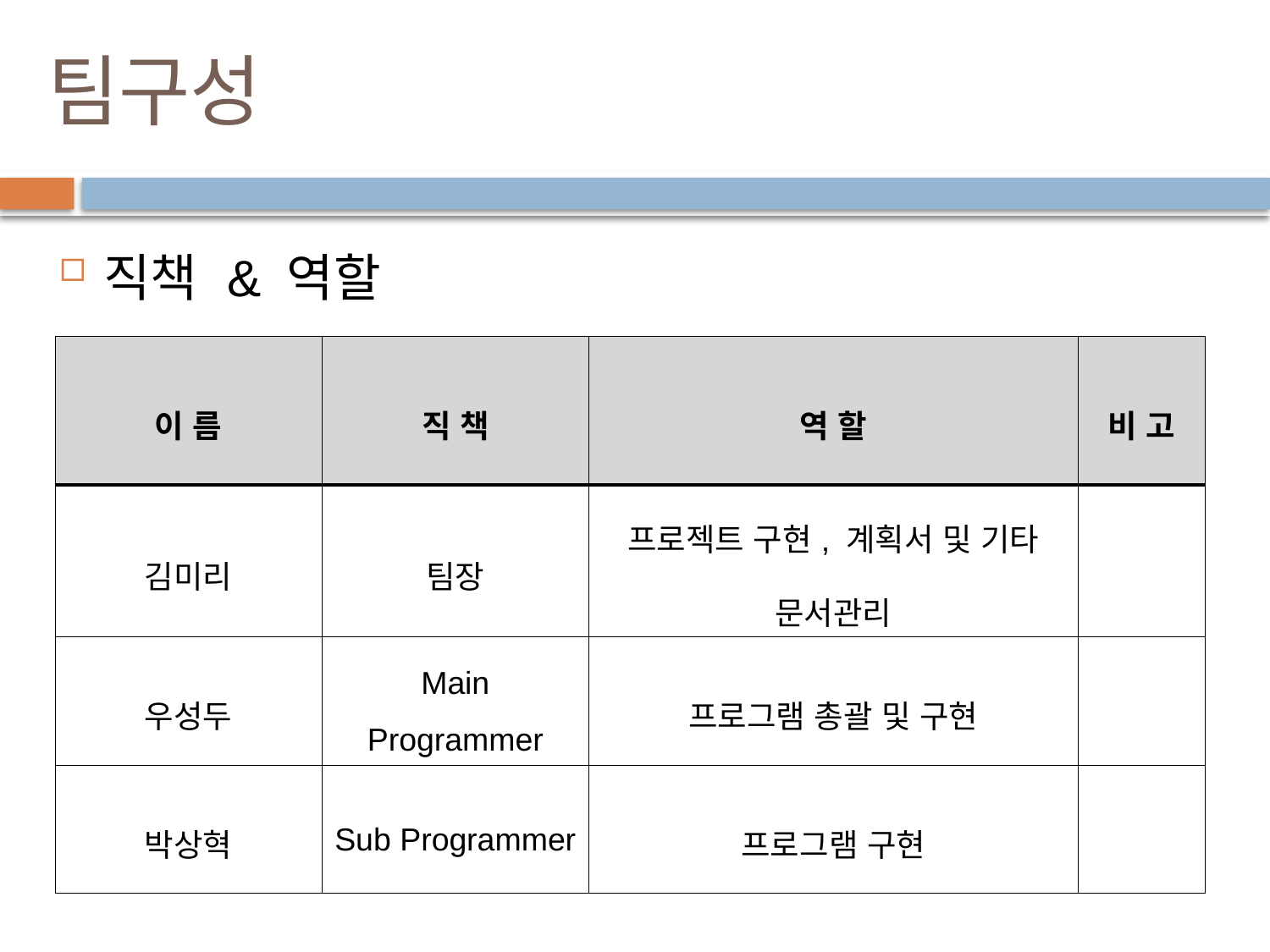

# 팀구성

직책 & 역할
| 이 름 | 직 책 | 역 할 | 비 고 |
| --- | --- | --- | --- |
| 김미리 | 팀장 | 프로젝트 구현, 계획서 및 기타 문서관리 |  |
| 우성두 | Main Programmer | 프로그램 총괄 및 구현 |  |
| 박상혁 | Sub Programmer | 프로그램 구현 |  |